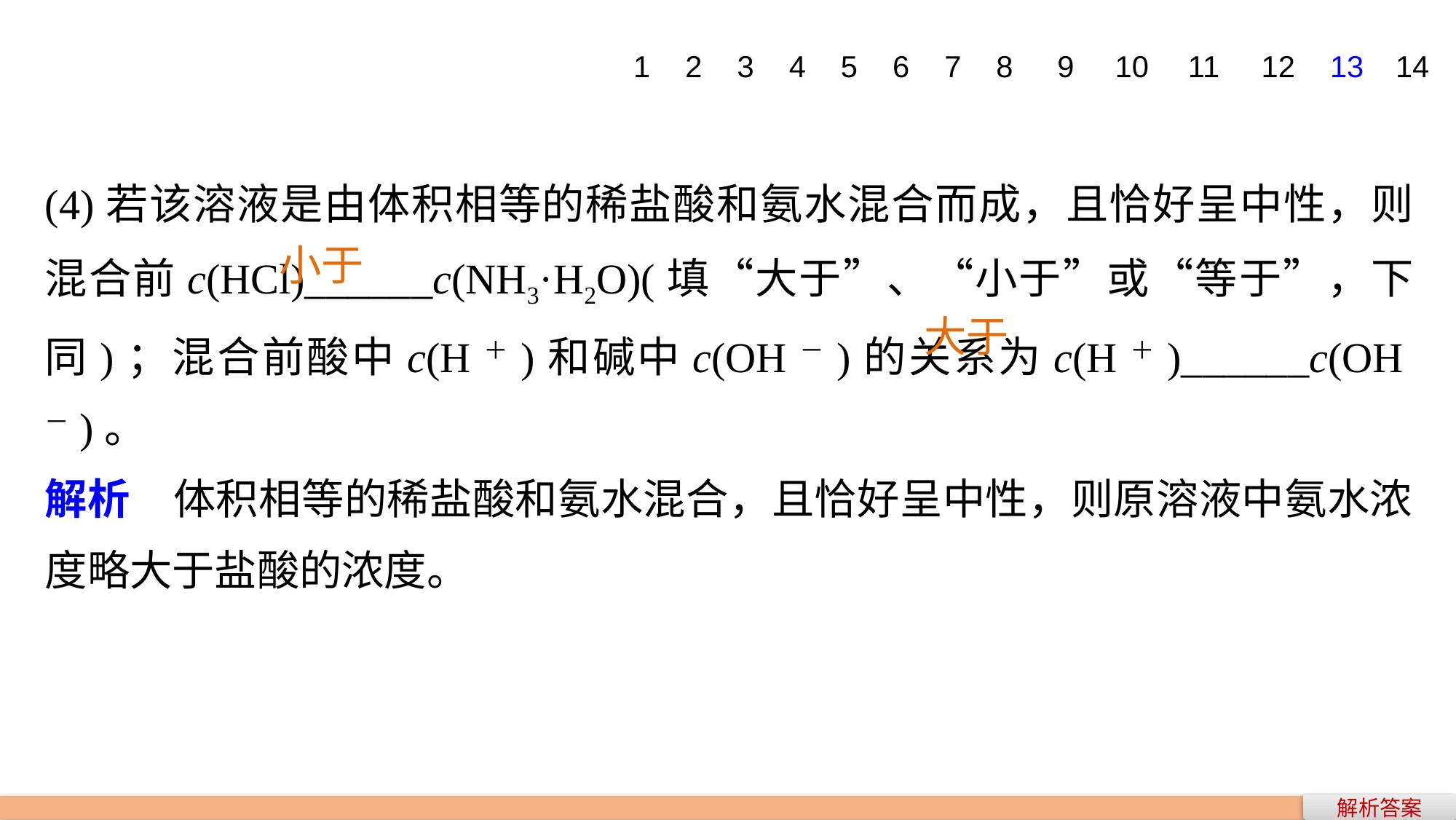

1
2
3
4
5
6
7
8
9
10
11
12
13
14
(4)若该溶液是由体积相等的稀盐酸和氨水混合而成，且恰好呈中性，则混合前c(HCl)______c(NH3·H2O)(填“大于”、“小于”或“等于”，下同)；混合前酸中c(H＋)和碱中c(OH－)的关系为c(H＋)______c(OH－)。
解析　体积相等的稀盐酸和氨水混合，且恰好呈中性，则原溶液中氨水浓度略大于盐酸的浓度。
小于
大于
解析答案